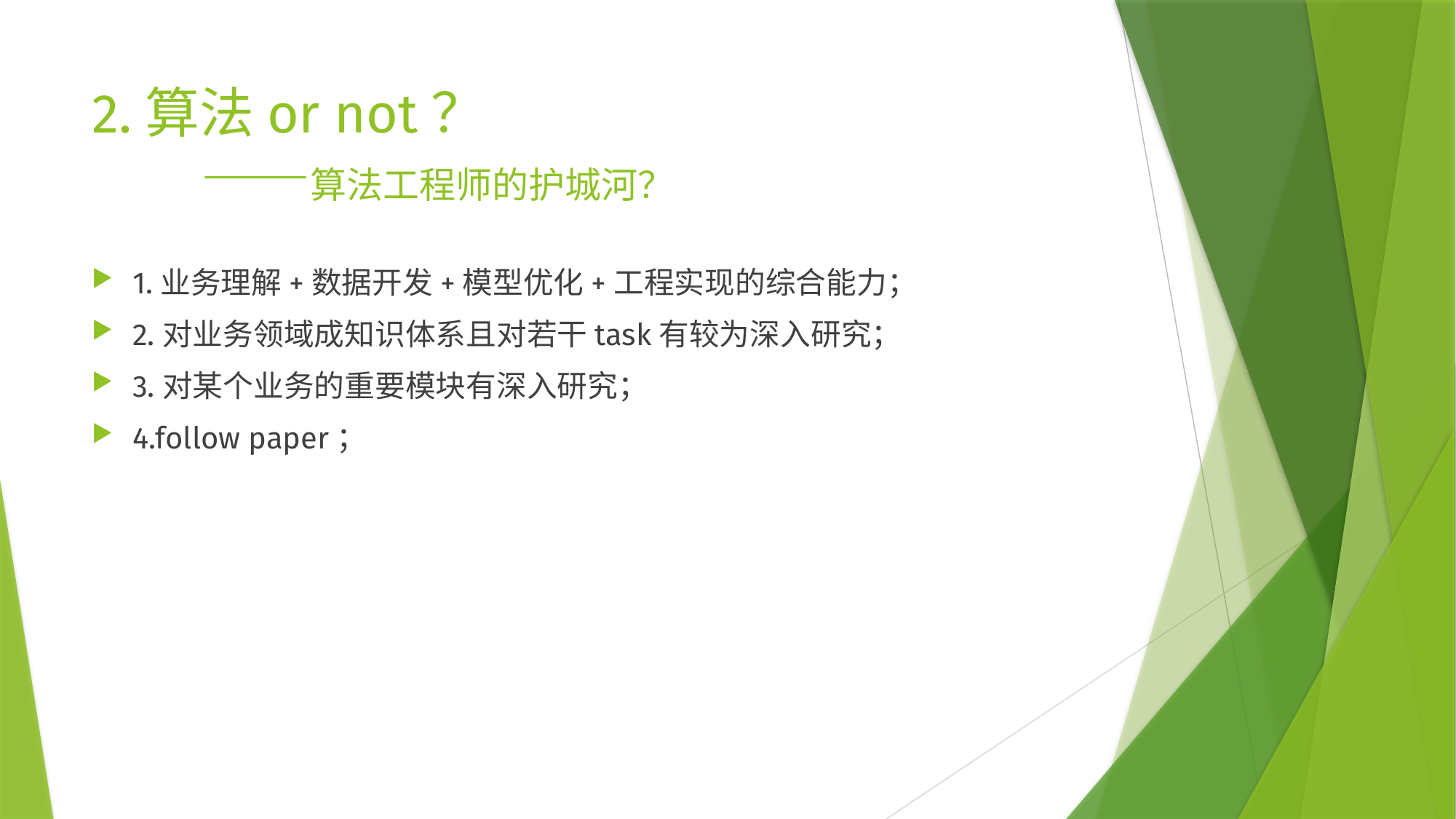

# 2.算法or not？ ——算法工程师的护城河？
1.业务理解+数据开发+模型优化+工程实现的综合能力；
2.对业务领域成知识体系且对若干task有较为深入研究；
3.对某个业务的重要模块有深入研究；
4.follow paper；